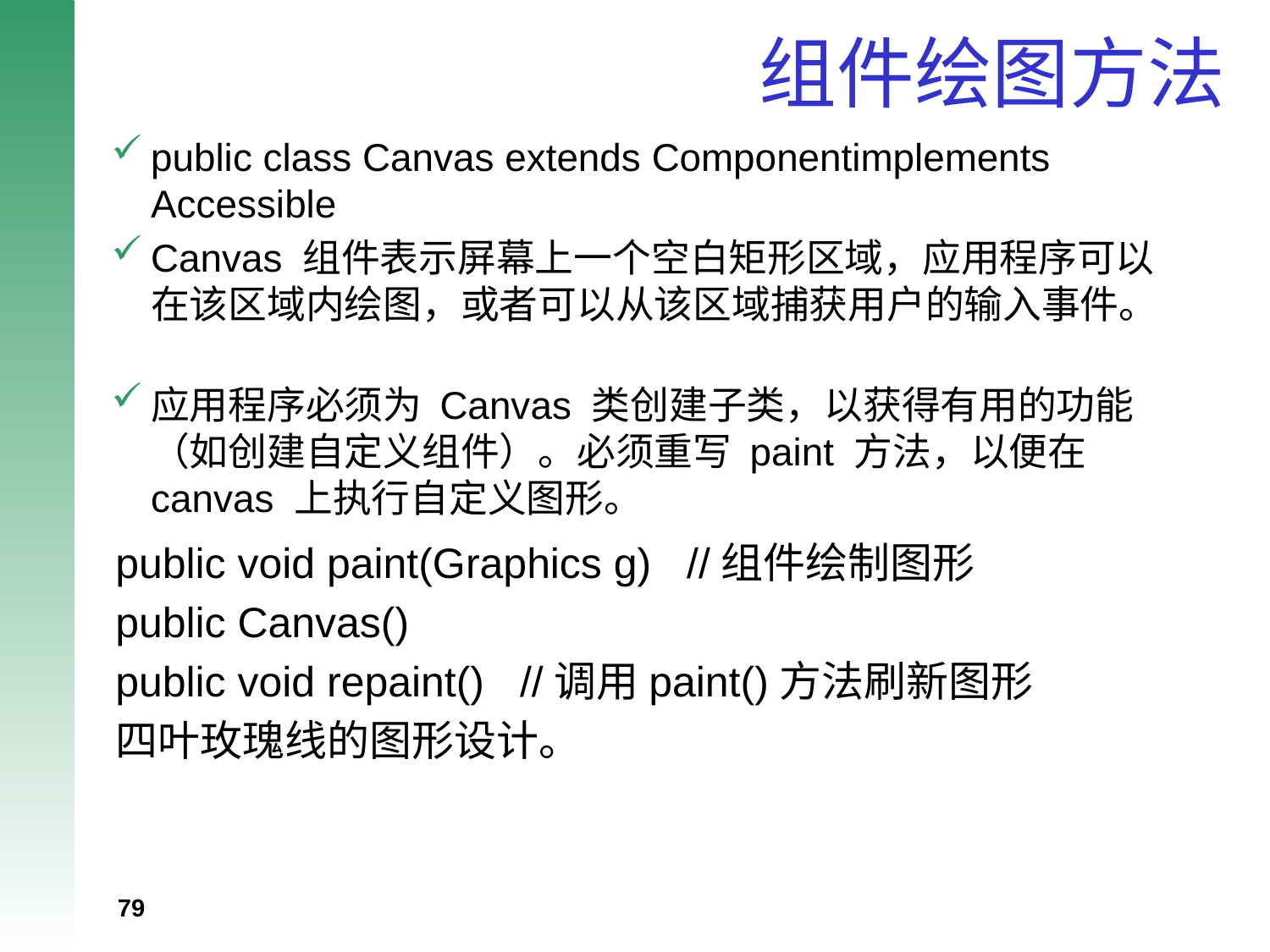

# 组件绘图方法
public class Canvas extends Componentimplements Accessible
Canvas 组件表示屏幕上一个空白矩形区域，应用程序可以在该区域内绘图，或者可以从该区域捕获用户的输入事件。
应用程序必须为 Canvas 类创建子类，以获得有用的功能（如创建自定义组件）。必须重写 paint 方法，以便在 canvas 上执行自定义图形。
public void paint(Graphics g)   //组件绘制图形
public Canvas()
public void repaint()   //调用paint()方法刷新图形
四叶玫瑰线的图形设计。
79